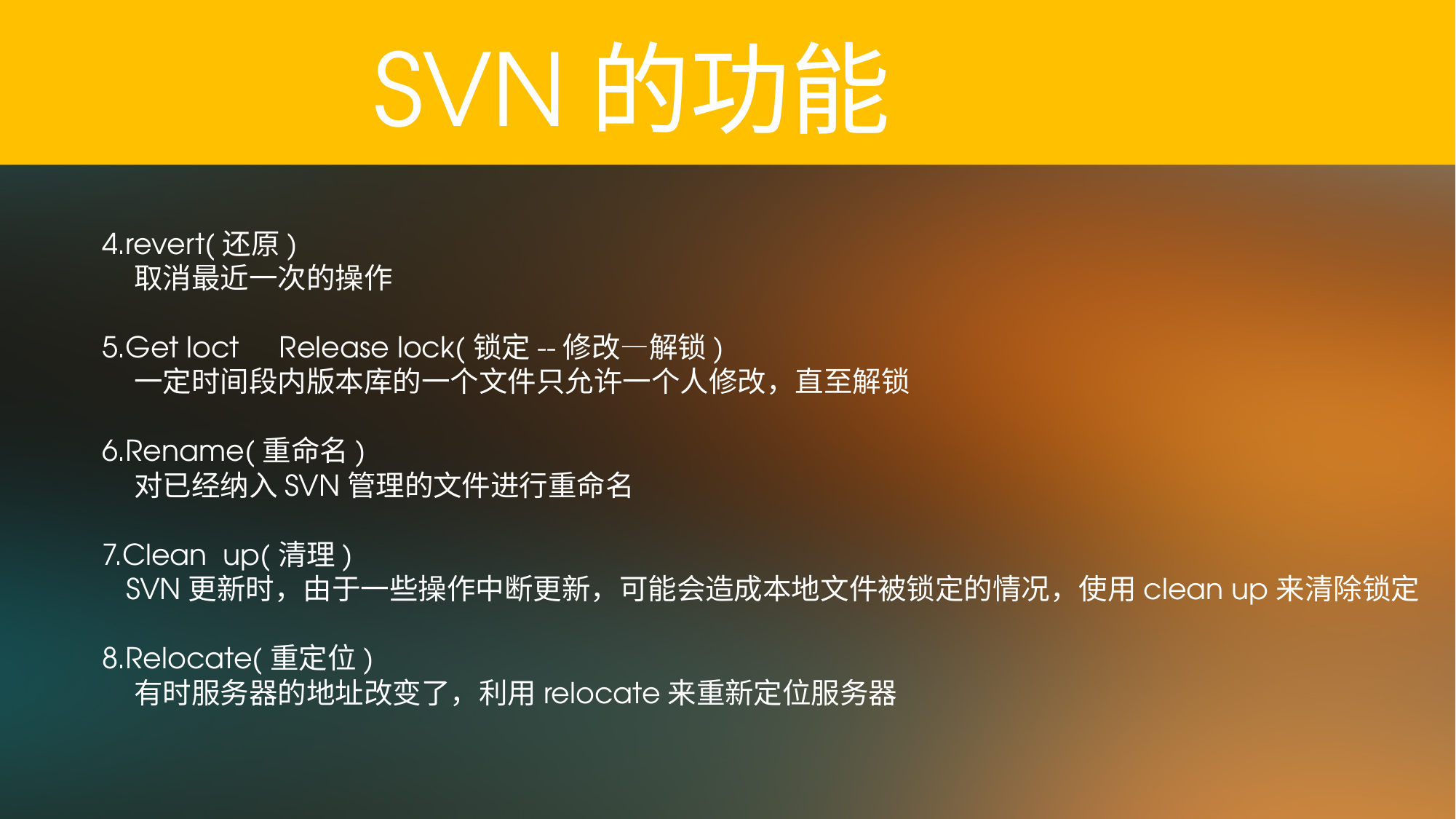

SVN的功能
4.revert(还原)
    取消最近一次的操作

5.Get loct     Release lock(锁定--修改—解锁)
    一定时间段内版本库的一个文件只允许一个人修改，直至解锁

6.Rename(重命名)
    对已经纳入SVN管理的文件进行重命名

7.Clean  up(清理)
   SVN更新时，由于一些操作中断更新，可能会造成本地文件被锁定的情况，使用clean up来清除锁定

8.Relocate(重定位)
    有时服务器的地址改变了，利用relocate来重新定位服务器